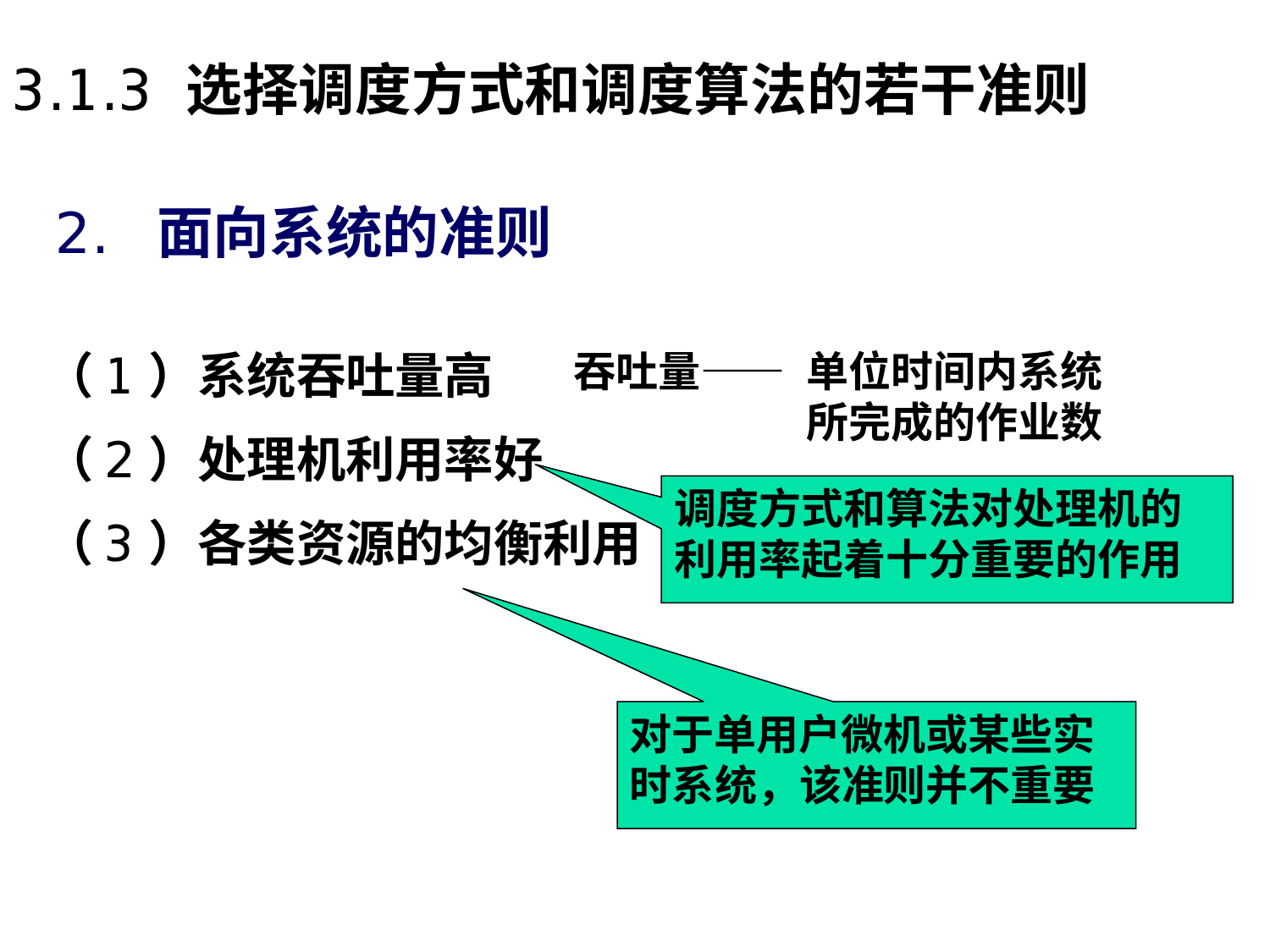

# 3.1.3 选择调度方式和调度算法的若干准则
2.  面向系统的准则
（1）系统吞吐量高
（2）处理机利用率好
（3）各类资源的均衡利用
吞吐量——
单位时间内系统所完成的作业数
调度方式和算法对处理机的利用率起着十分重要的作用
对于单用户微机或某些实时系统，该准则并不重要
17